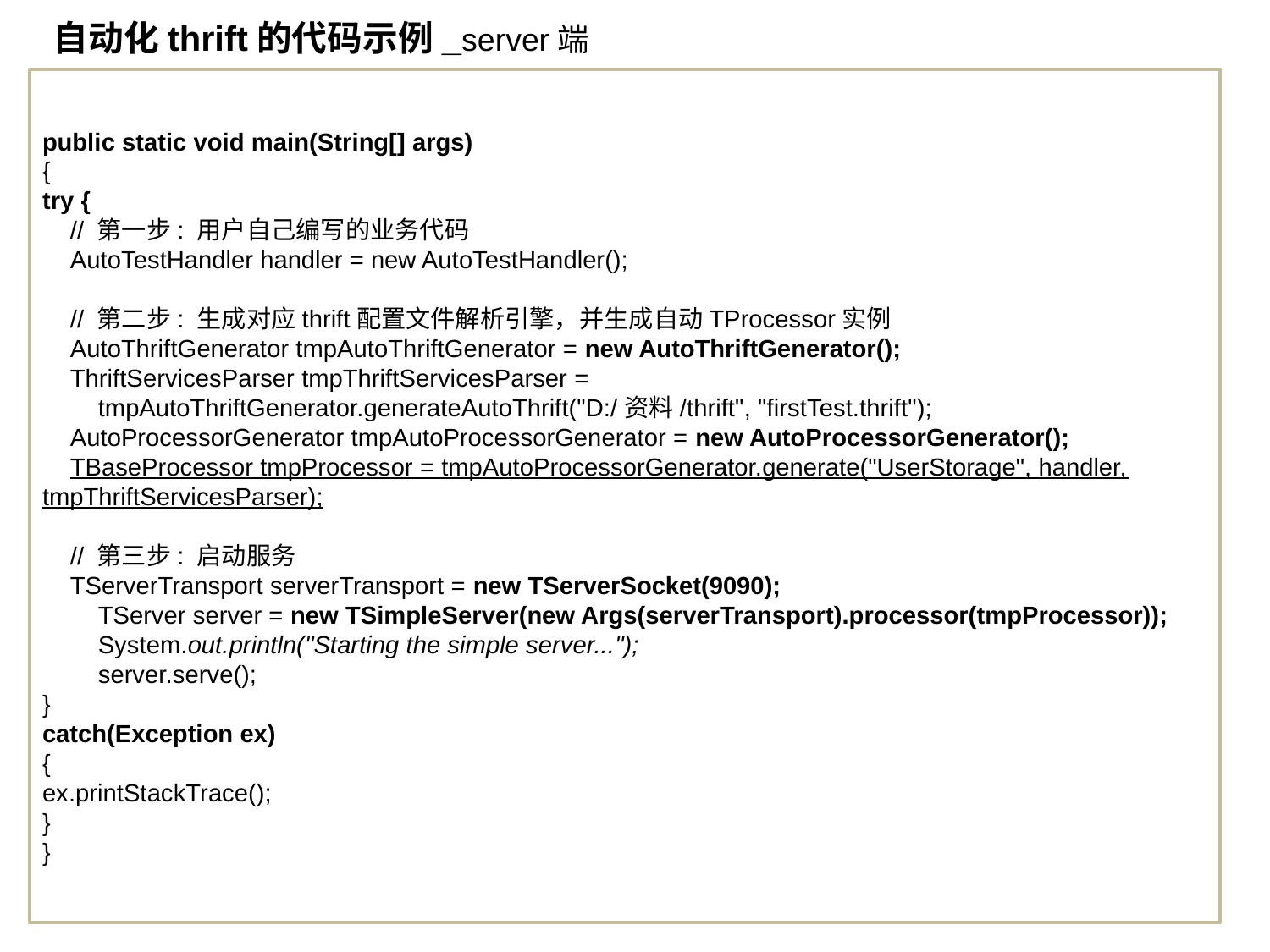

自动化thrift的代码示例_server端
public static void main(String[] args)
{
try {
    // 第一步: 用户自己编写的业务代码
    AutoTestHandler handler = new AutoTestHandler();

    // 第二步: 生成对应thrift配置文件解析引擎，并生成自动TProcessor实例
    AutoThriftGenerator tmpAutoThriftGenerator = new AutoThriftGenerator();
    ThriftServicesParser tmpThriftServicesParser =
        tmpAutoThriftGenerator.generateAutoThrift("D:/资料/thrift", "firstTest.thrift");
    AutoProcessorGenerator tmpAutoProcessorGenerator = new AutoProcessorGenerator();
    TBaseProcessor tmpProcessor = tmpAutoProcessorGenerator.generate("UserStorage", handler, tmpThriftServicesParser);

    // 第三步: 启动服务
    TServerTransport serverTransport = new TServerSocket(9090);
        TServer server = new TSimpleServer(new Args(serverTransport).processor(tmpProcessor));
        System.out.println("Starting the simple server...");
        server.serve();
}
catch(Exception ex)
{
ex.printStackTrace();
}
}